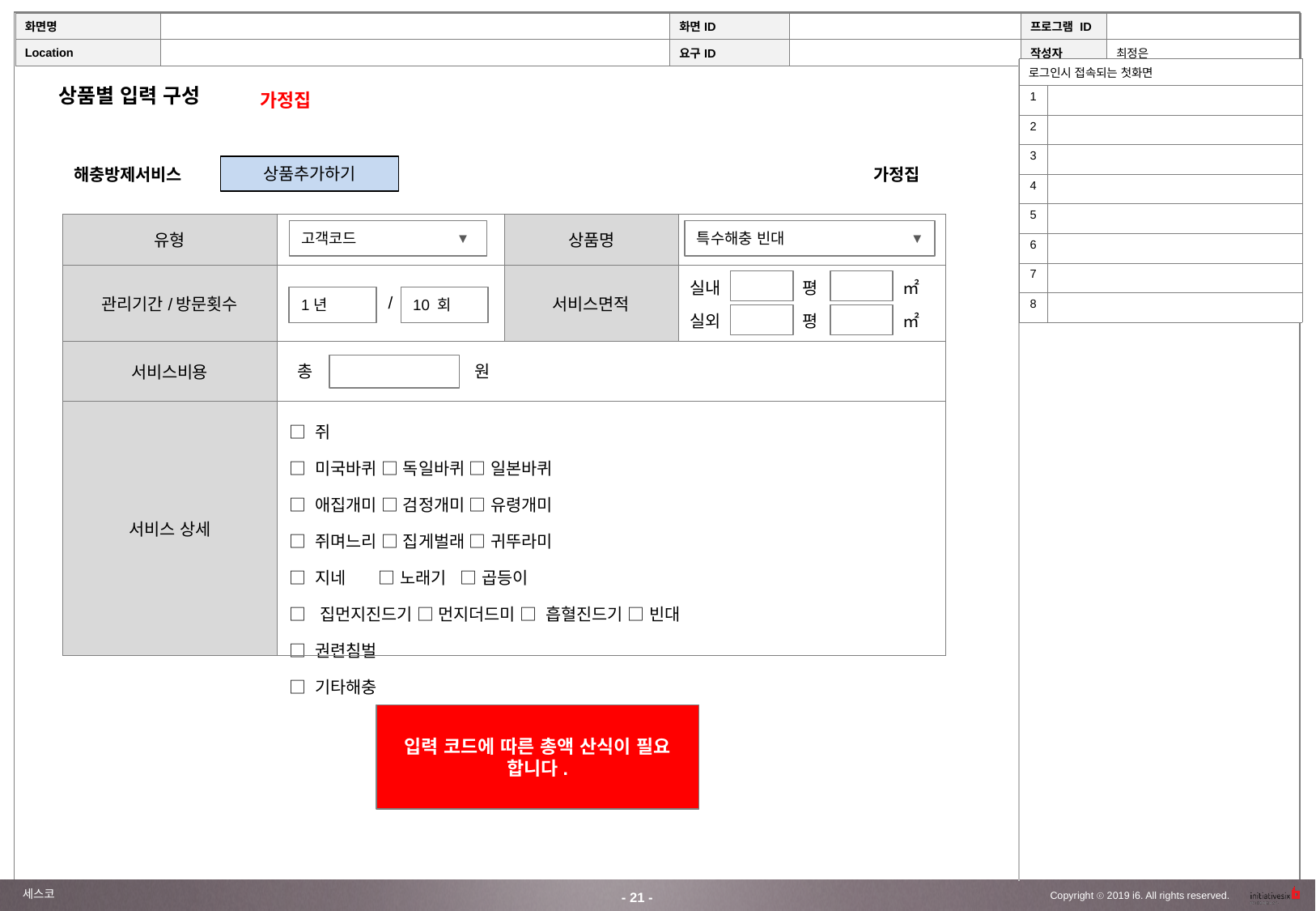

| 로그인시 접속되는 첫화면 |  |
| --- | --- |
| 1 |  |
| 2 |  |
| 3 |  |
| 4 |  |
| 5 |  |
| 6 |  |
| 7 |  |
| 8 |  |
상품별 입력 구성
가정집
상품추가하기
해충방제서비스
가정집
| 유형 |  | 상품명 |  |
| --- | --- | --- | --- |
| 관리기간/방문횟수 | / | 서비스면적 |  |
| 서비스비용 |  |  |  |
| 서비스 상세 | □ 쥐 □ 미국바퀴 □ 독일바퀴 □ 일본바퀴 □ 애집개미 □ 검정개미 □ 유령개미 □ 쥐며느리 □ 집게벌래 □ 귀뚜라미 □ 지네 □ 노래기 □ 곱등이 □ 집먼지진드기 □ 먼지더드미 □ 흡혈진드기 □ 빈대 □ 권련침벌 □ 기타해충 |  |  |
고객코드
특수해충 빈대
▼
▼

실내
평
 ㎡
1년
10 회

실외
평
 ㎡
총
원

입력 코드에 따른 총액 산식이 필요 합니다.